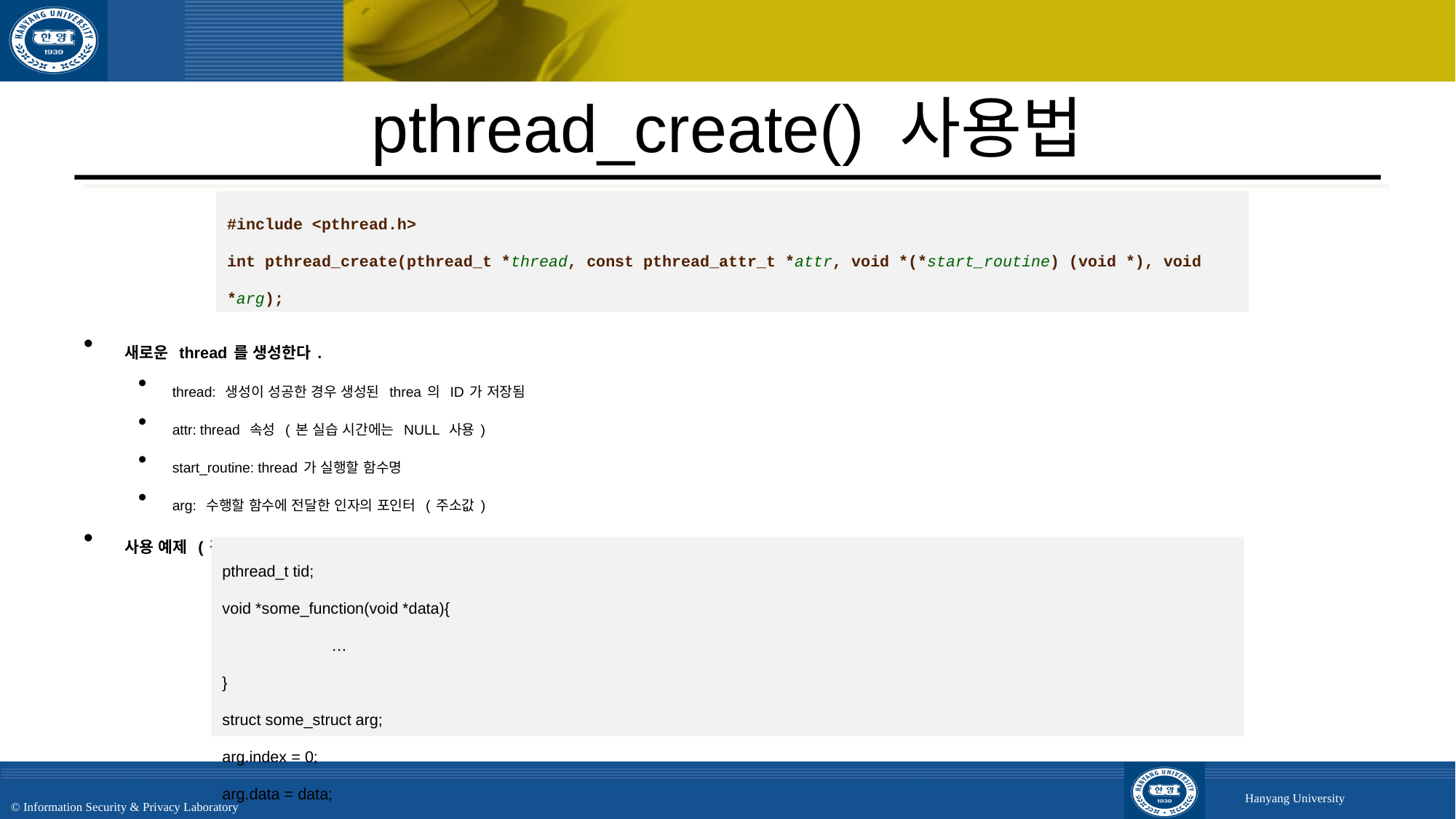

# pthread_create() 사용법

새로운 thread를 생성한다.
thread: 생성이 성공한 경우 생성된 threa의 ID가 저장됨
attr: thread 속성 (본 실습 시간에는 NULL 사용)
start_routine: thread가 실행할 함수명
arg: 수행할 함수에 전달한 인자의 포인터 (주소값)
사용 예제 (각 인자를 이해시키기 위한 예제이므로 작동하지 않음)

#include <pthread.h>
int pthread_create(pthread_t *thread, const pthread_attr_t *attr, void *(*start_routine) (void *), void *arg);
pthread_t tid;
void *some_function(void *data){
	…
}
struct some_struct arg;
arg.index = 0;
arg.data = data;
pthread_create(&tid, NULL, some_function, &arg);